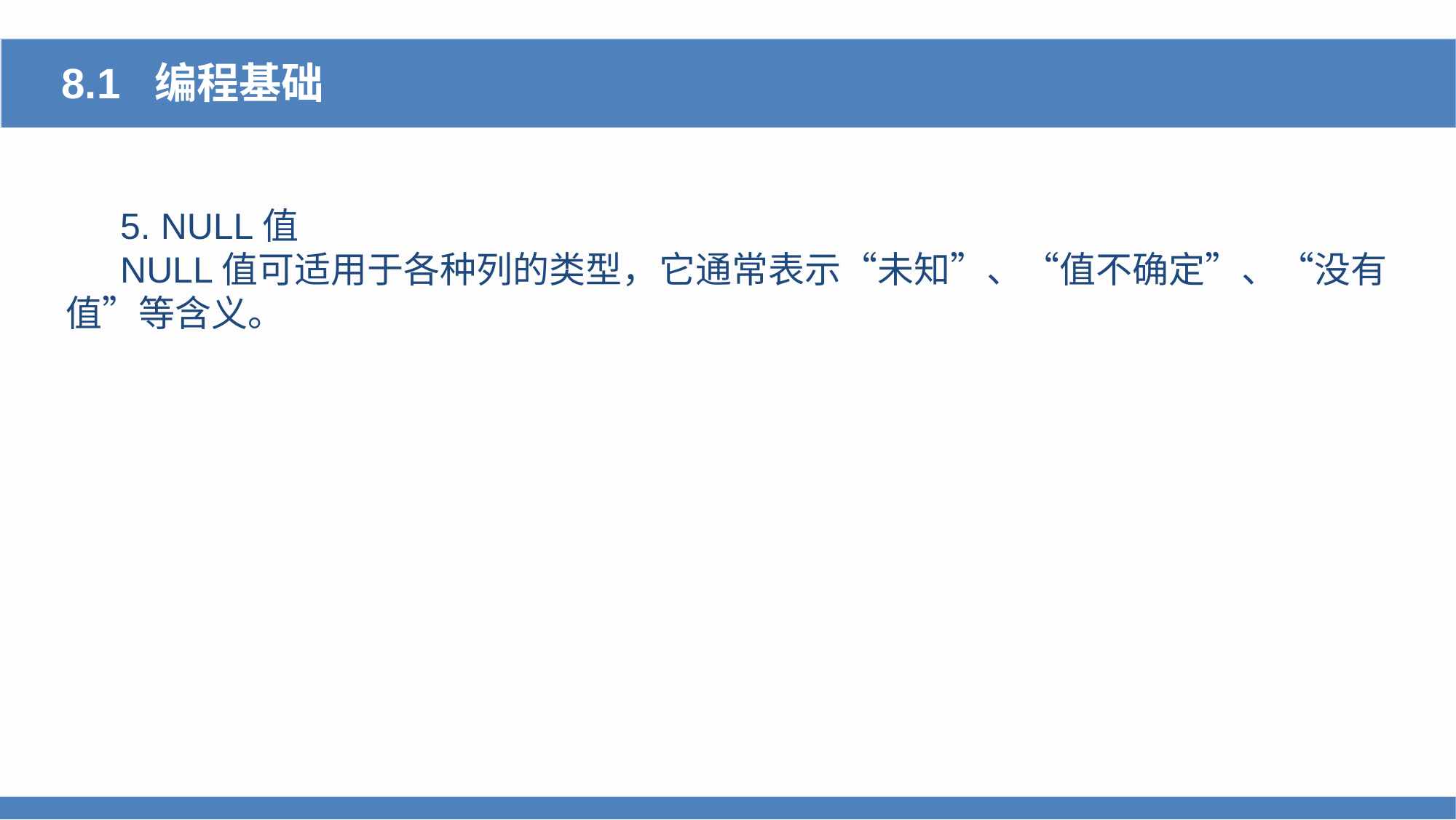

8.1  编程基础

5. NULL值
NULL值可适用于各种列的类型，它通常表示“未知”、“值不确定”、“没有值”等含义。